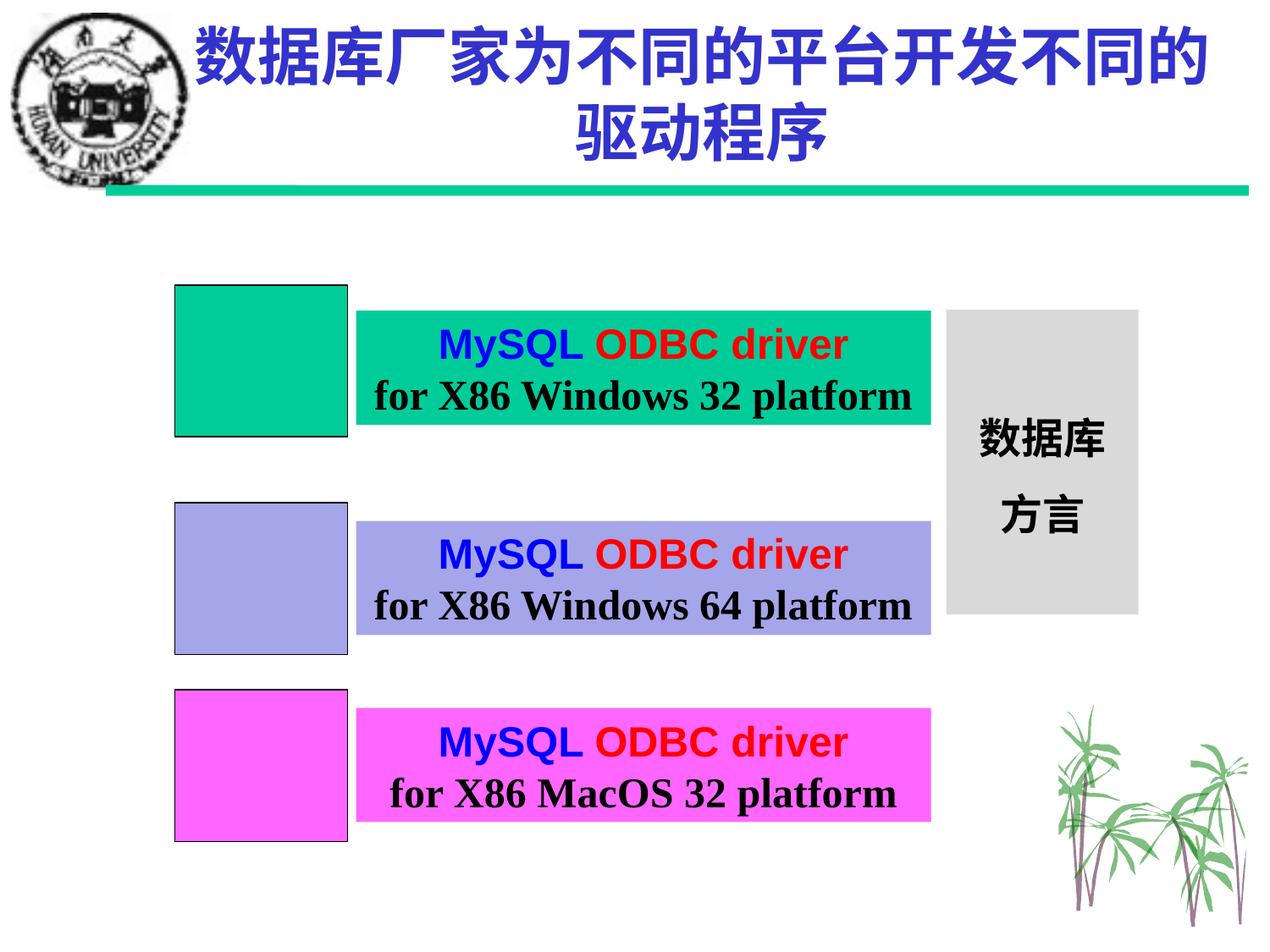

数据库厂家为不同的平台开发不同的驱动程序

数据库方言
MySQL ODBC driver
for X86 Windows 32 platform

MySQL ODBC driver
for X86 Windows 64 platform

MySQL ODBC driver
for X86 MacOS 32 platform